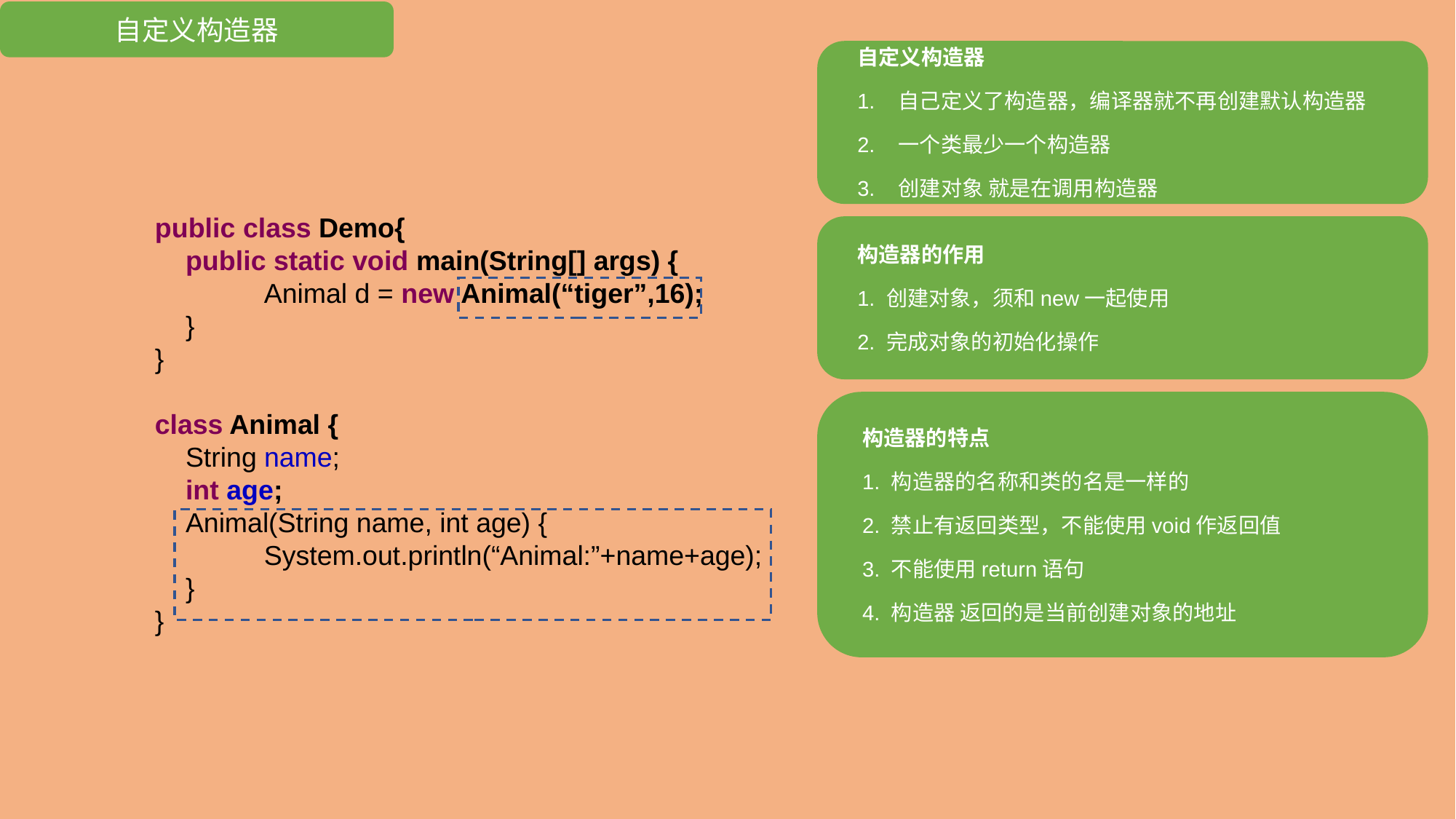

自定义构造器
自定义构造器
自己定义了构造器，编译器就不再创建默认构造器
一个类最少一个构造器
创建对象 就是在调用构造器

public class Demo{
    public static void main(String[] args) {
	Animal d = new Animal(“tiger”,16);
    }
}

class Animal {
    String name;
    int age;
    Animal(String name, int age) {
	System.out.println(“Animal:”+name+age);
    }
}
构造器的作用
1. 创建对象，须和new一起使用
2. 完成对象的初始化操作

构造器的特点
1. 构造器的名称和类的名是一样的
2. 禁止有返回类型，不能使用void作返回值
3. 不能使用return语句
4. 构造器 返回的是当前创建对象的地址